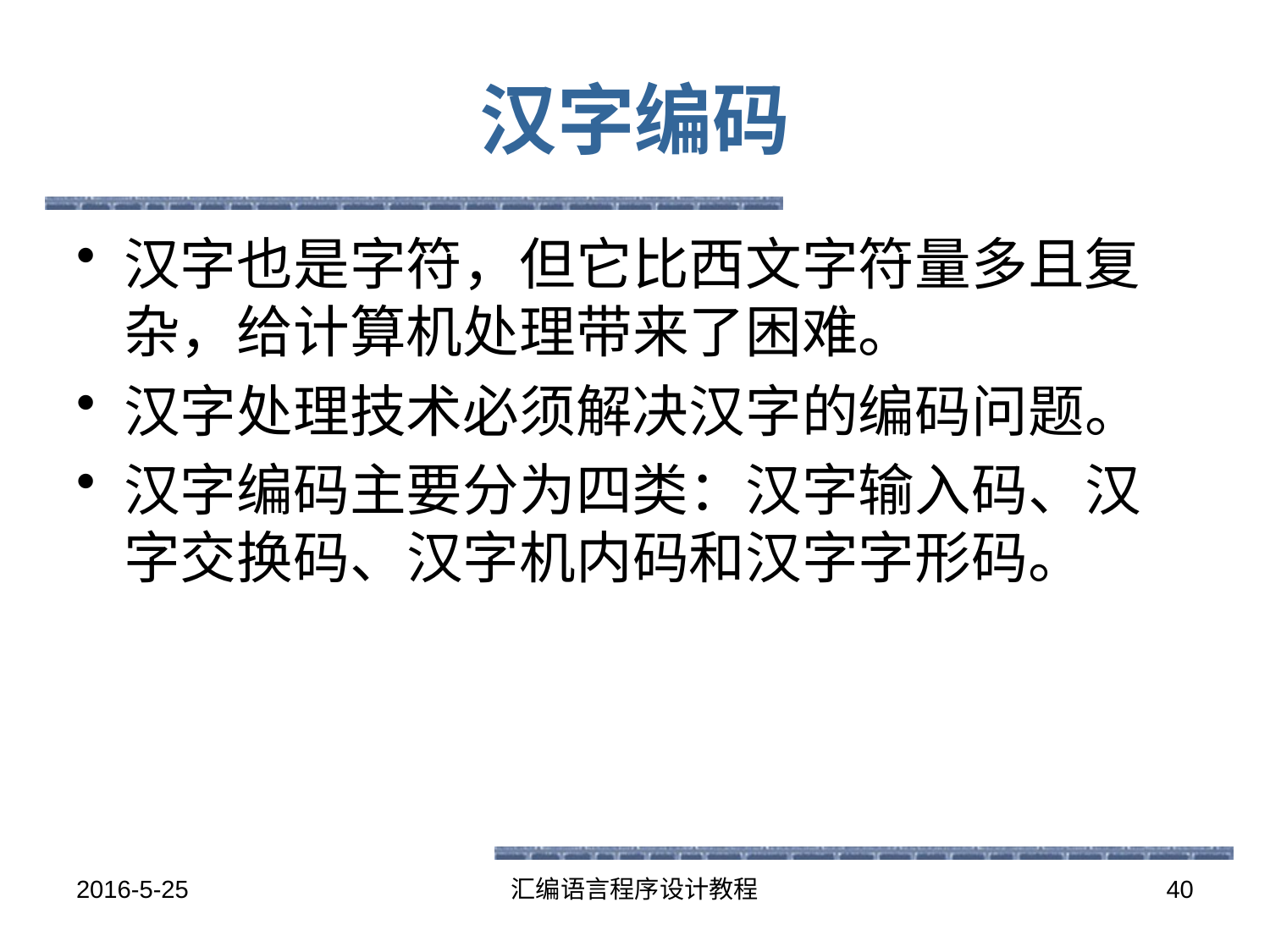

# 汉字编码
汉字也是字符，但它比西文字符量多且复杂，给计算机处理带来了困难。
汉字处理技术必须解决汉字的编码问题。
汉字编码主要分为四类：汉字输入码、汉字交换码、汉字机内码和汉字字形码。
2016-5-25
汇编语言程序设计教程
40